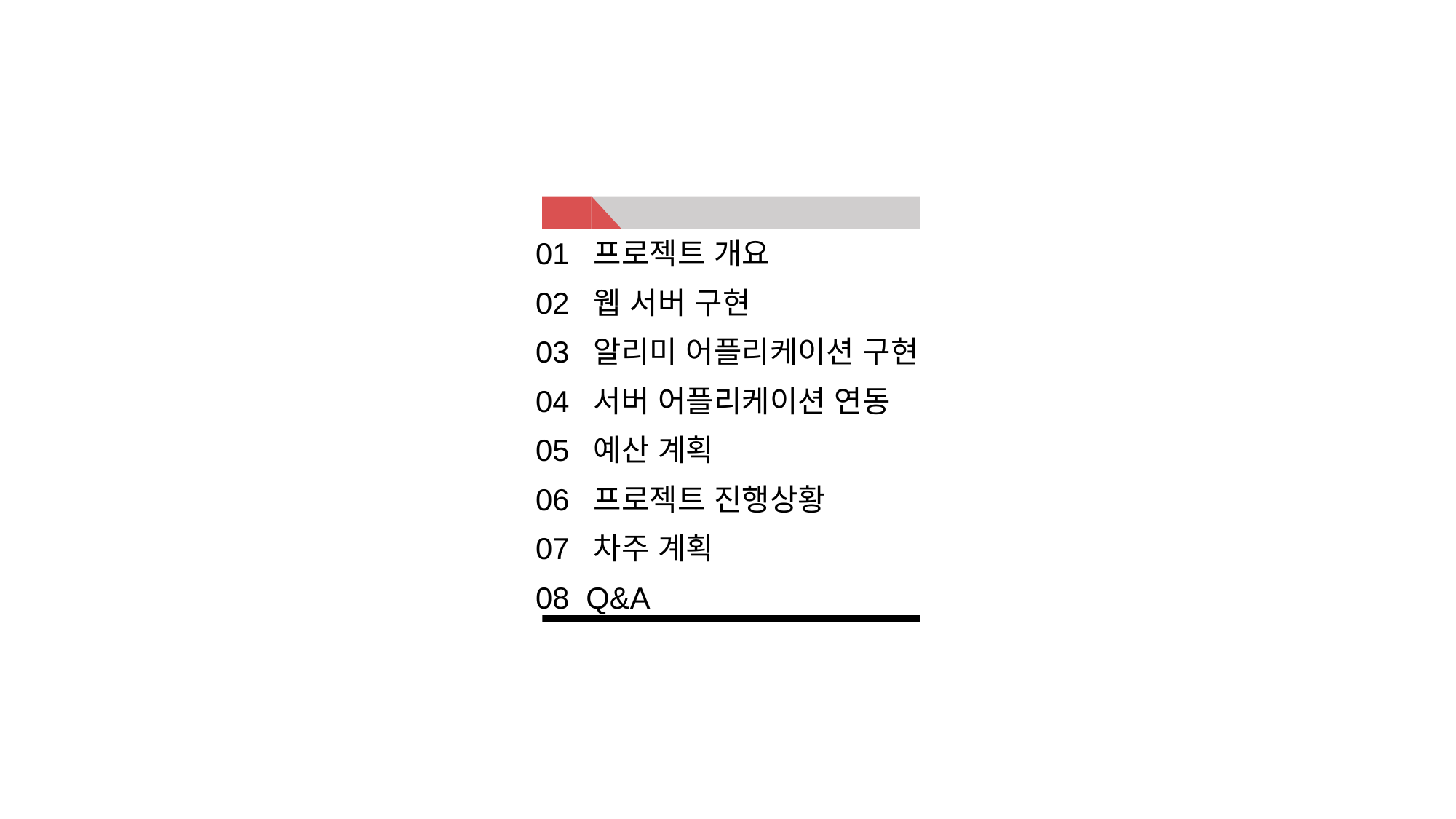

01  프로젝트 개요

02  웹 서버 구현

03  알리미 어플리케이션 구현

04  서버 어플리케이션 연동

05  예산 계획

06  프로젝트 진행상황

07  차주 계획

08  Q&A